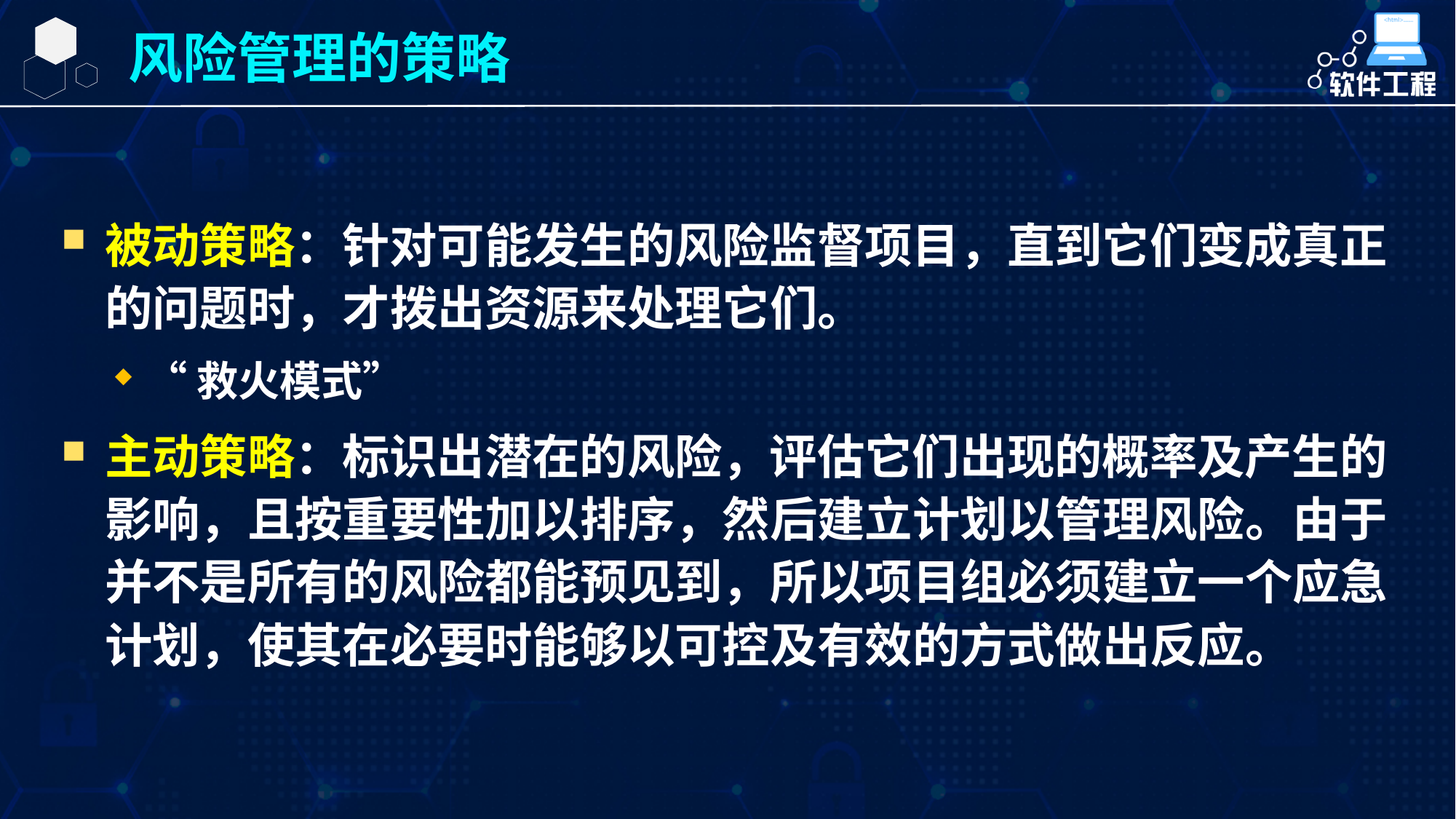

风险管理的策略
被动策略：针对可能发生的风险监督项目，直到它们变成真正的问题时，才拨出资源来处理它们。
“救火模式”
主动策略：标识出潜在的风险，评估它们出现的概率及产生的影响，且按重要性加以排序，然后建立计划以管理风险。由于并不是所有的风险都能预见到，所以项目组必须建立一个应急计划，使其在必要时能够以可控及有效的方式做出反应。